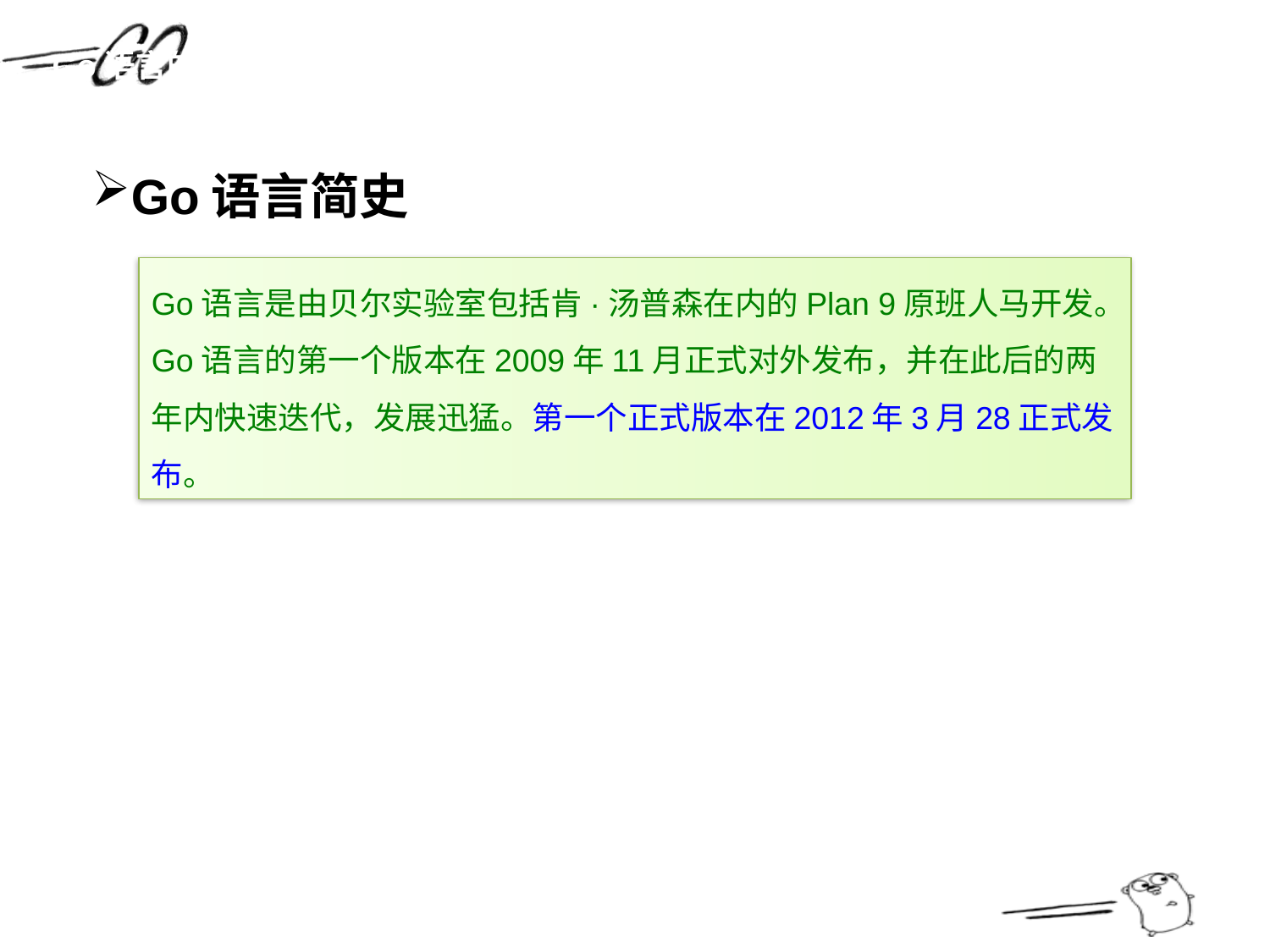

Go语言的简介
Go语言简史
Go语言是由贝尔实验室包括肯·汤普森在内的Plan 9原班人马开发。Go语言的第一个版本在2009年11月正式对外发布，并在此后的两年内快速迭代，发展迅猛。第一个正式版本在2012年3月28正式发布。
13